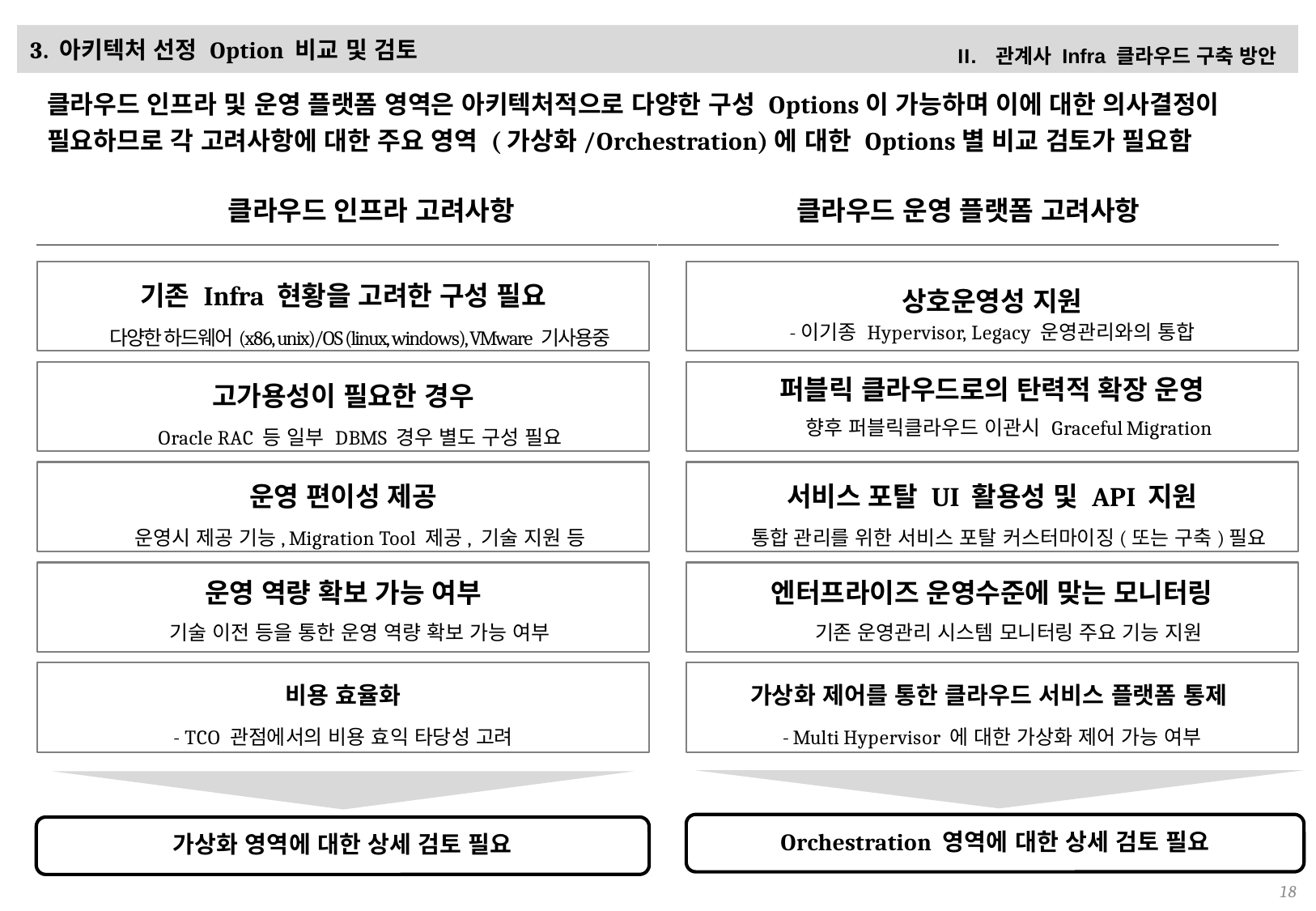

# 3. 아키텍처 선정 Option 비교 및 검토
관계사 Infra 클라우드 구축 방안
클라우드 인프라 및 운영 플랫폼 영역은 아키텍처적으로 다양한 구성 Options이 가능하며 이에 대한 의사결정이 필요하므로 각 고려사항에 대한 주요 영역 (가상화/Orchestration)에 대한 Options별 비교 검토가 필요함
클라우드 인프라 고려사항
클라우드 운영 플랫폼 고려사항
기존 Infra 현황을 고려한 구성 필요
다양한 하드웨어(x86, unix)/OS (linux, windows), VMware 기사용중
상호운영성 지원
-이기종 Hypervisor, Legacy 운영관리와의 통합
고가용성이 필요한 경우
Oracle RAC 등 일부 DBMS 경우 별도 구성 필요
퍼블릭 클라우드로의 탄력적 확장 운영
향후 퍼블릭클라우드 이관시 Graceful Migration
운영 편이성 제공
운영시 제공 기능, Migration Tool 제공, 기술 지원 등
서비스 포탈 UI 활용성 및 API 지원
통합 관리를 위한 서비스 포탈 커스터마이징(또는 구축)필요
운영 역량 확보 가능 여부
기술 이전 등을 통한 운영 역량 확보 가능 여부
엔터프라이즈 운영수준에 맞는 모니터링
기존 운영관리 시스템 모니터링 주요 기능 지원
비용 효율화
- TCO 관점에서의 비용 효익 타당성 고려
가상화 제어를 통한 클라우드 서비스 플랫폼 통제
- Multi Hypervisor 에 대한 가상화 제어 가능 여부

Orchestration 영역에 대한 상세 검토 필요
가상화 영역에 대한 상세 검토 필요